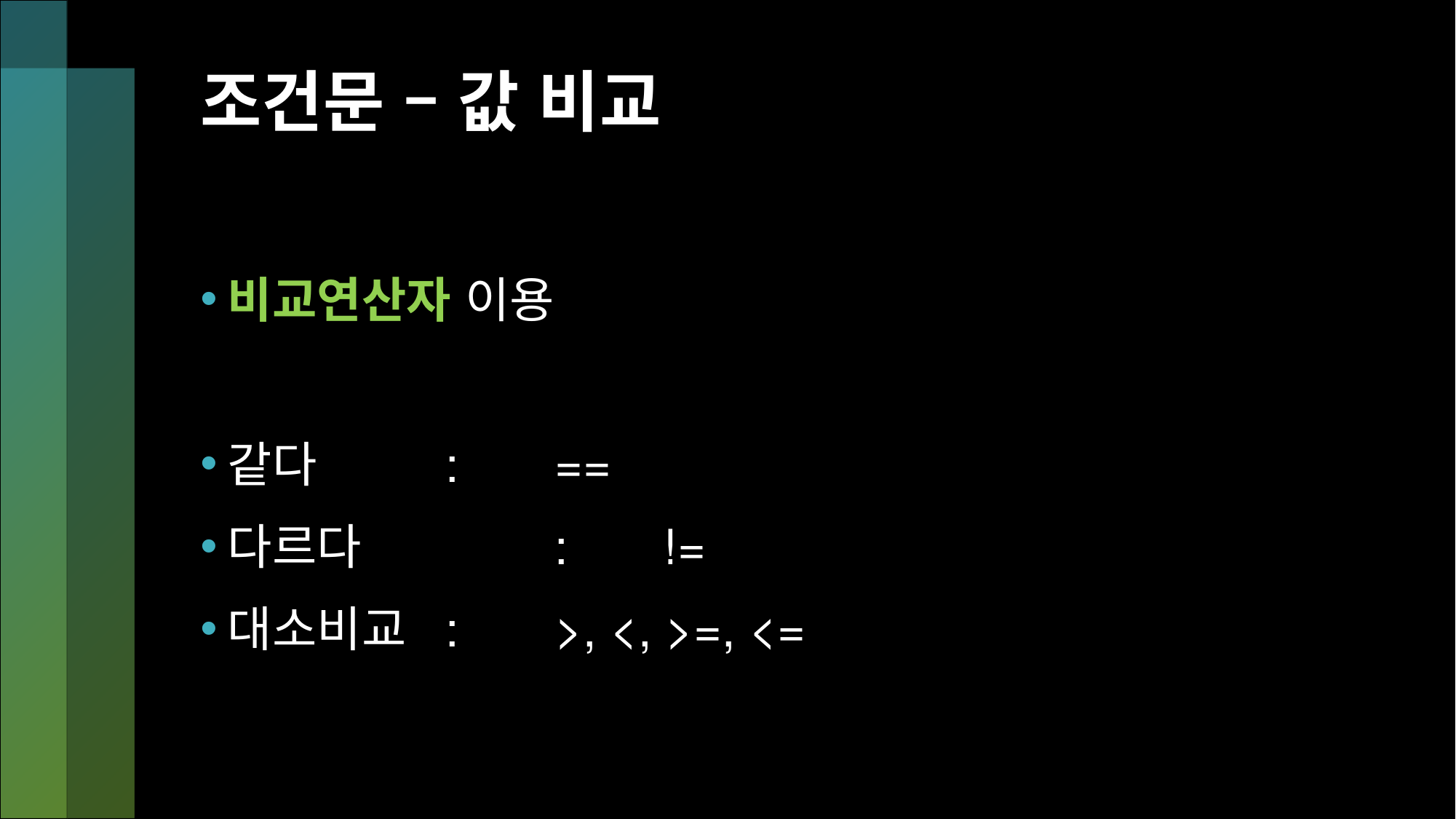

# 조건문 – 값 비교
비교연산자 이용

같다		: 	==
다르다		: 	!=
대소비교	: 	>, <, >=, <=